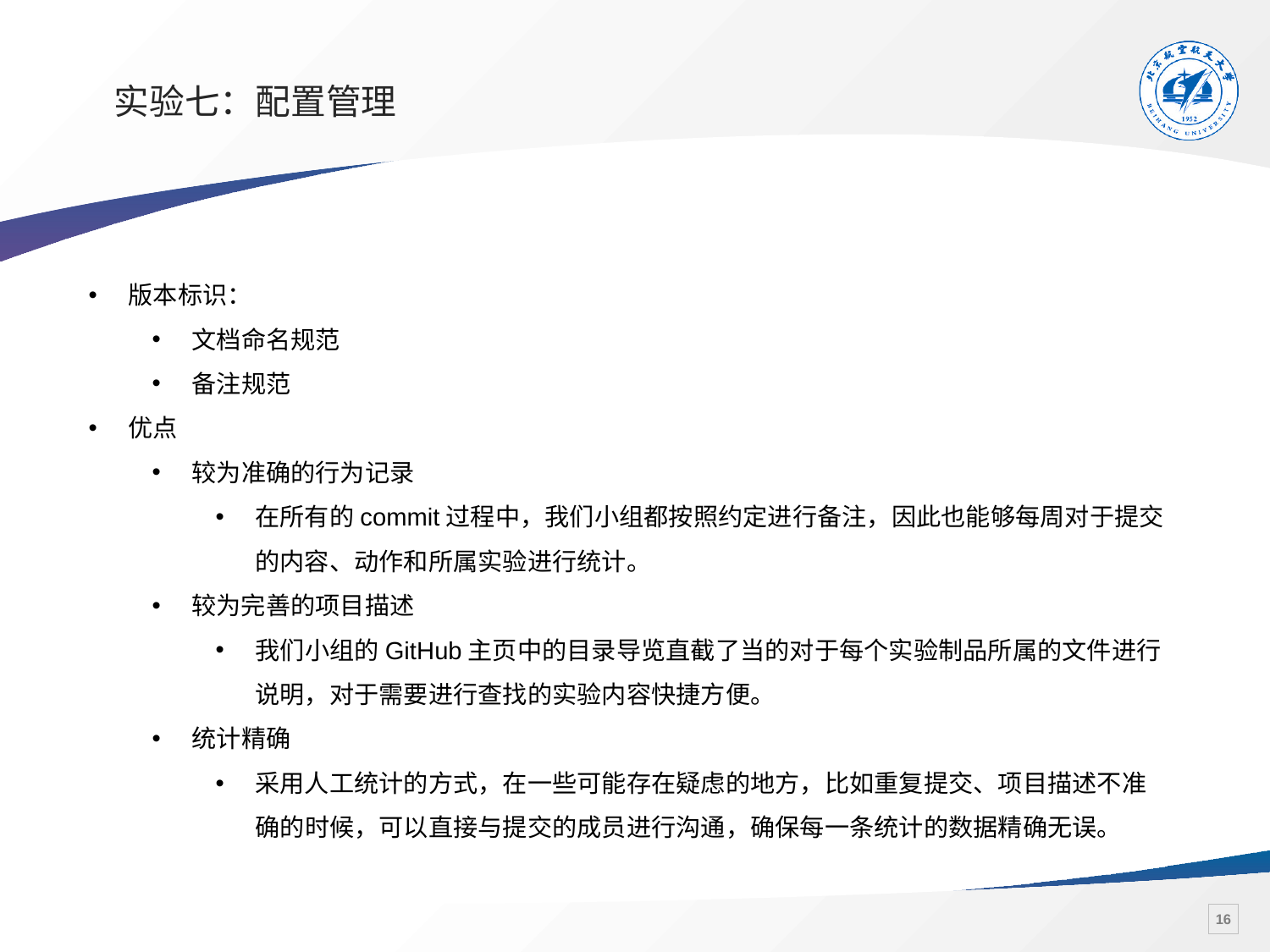

# 实验七：配置管理

版本标识：
文档命名规范
备注规范
优点
较为准确的行为记录
在所有的commit过程中，我们小组都按照约定进行备注，因此也能够每周对于提交的内容、动作和所属实验进行统计。
较为完善的项目描述
我们小组的GitHub主页中的目录导览直截了当的对于每个实验制品所属的文件进行说明，对于需要进行查找的实验内容快捷方便。
统计精确
采用人工统计的方式，在一些可能存在疑虑的地方，比如重复提交、项目描述不准确的时候，可以直接与提交的成员进行沟通，确保每一条统计的数据精确无误。